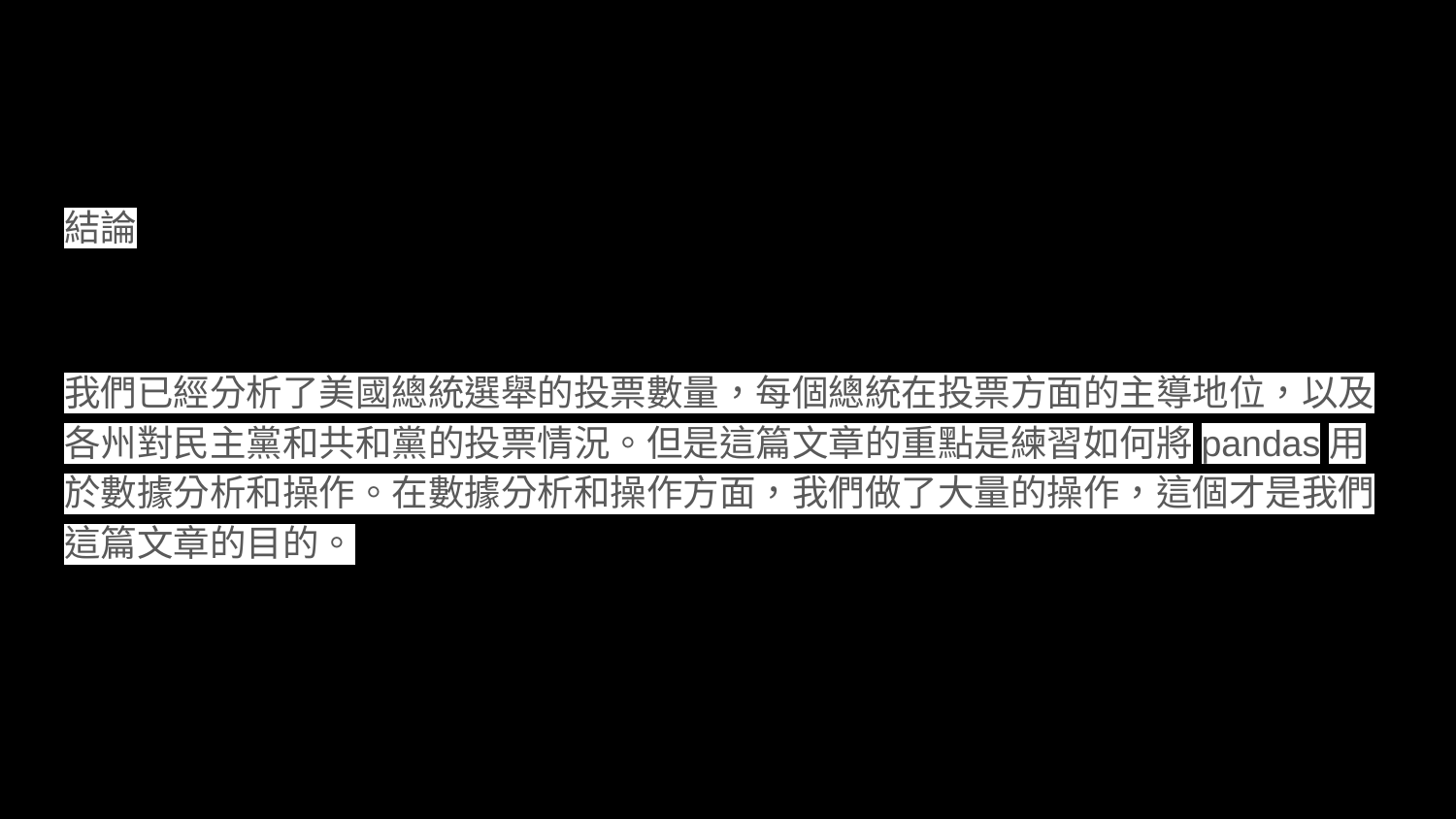

#
結論

我們已經分析了美國總統選舉的投票數量，每個總統在投票方面的主導地位，以及各州對民主黨和共和黨的投票情況。但是這篇文章的重點是練習如何將pandas用於數據分析和操作。在數據分析和操作方面，我們做了大量的操作，這個才是我們這篇文章的目的。